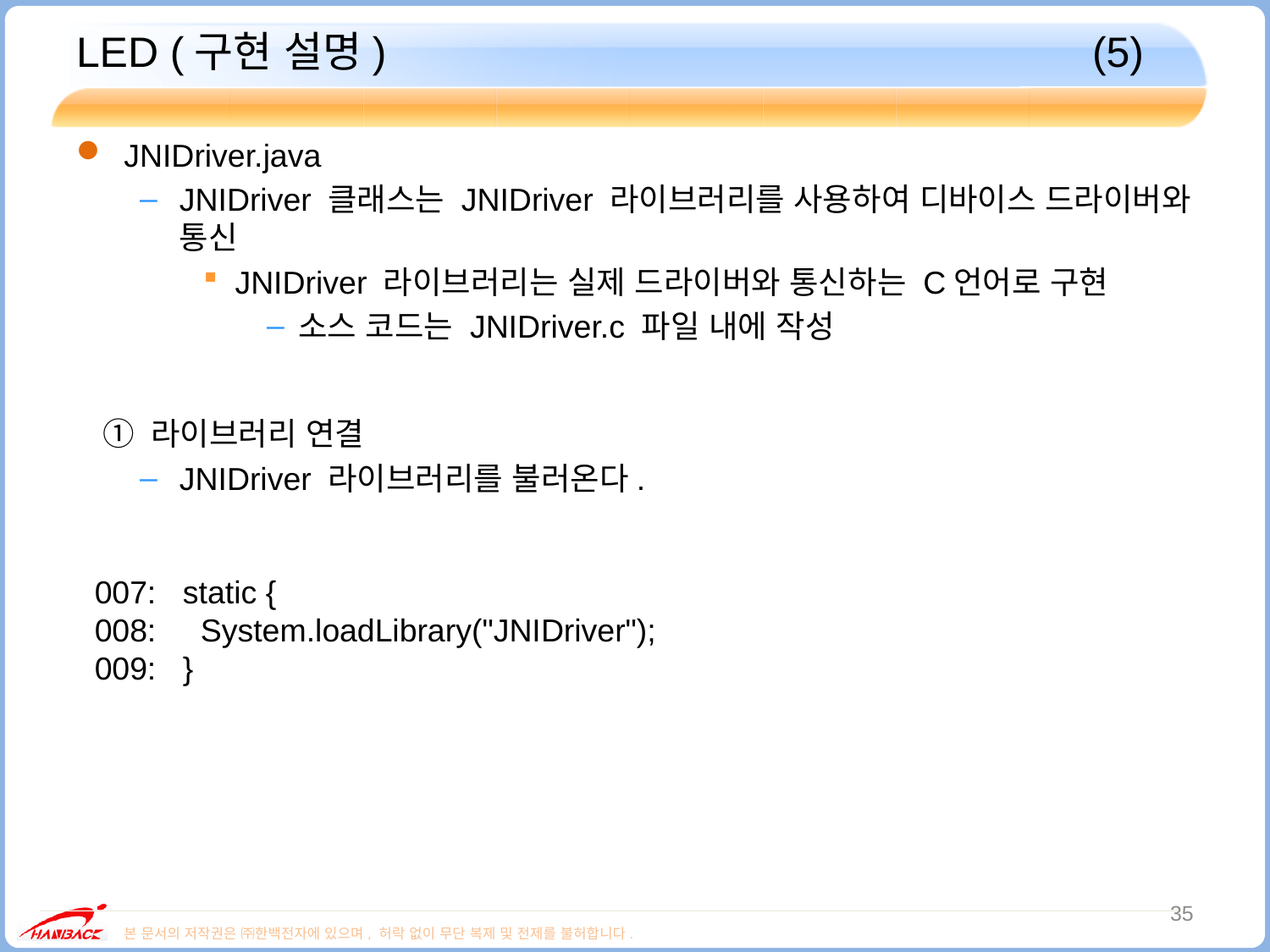

# LED (구현 설명)						(5)
JNIDriver.java
JNIDriver 클래스는 JNIDriver 라이브러리를 사용하여 디바이스 드라이버와 통신
JNIDriver 라이브러리는 실제 드라이버와 통신하는 C언어로 구현
소스 코드는 JNIDriver.c 파일 내에 작성

   ① 라이브러리 연결
JNIDriver 라이브러리를 불러온다.

007:   static {
008:     System.loadLibrary("JNIDriver");
009:   }
35